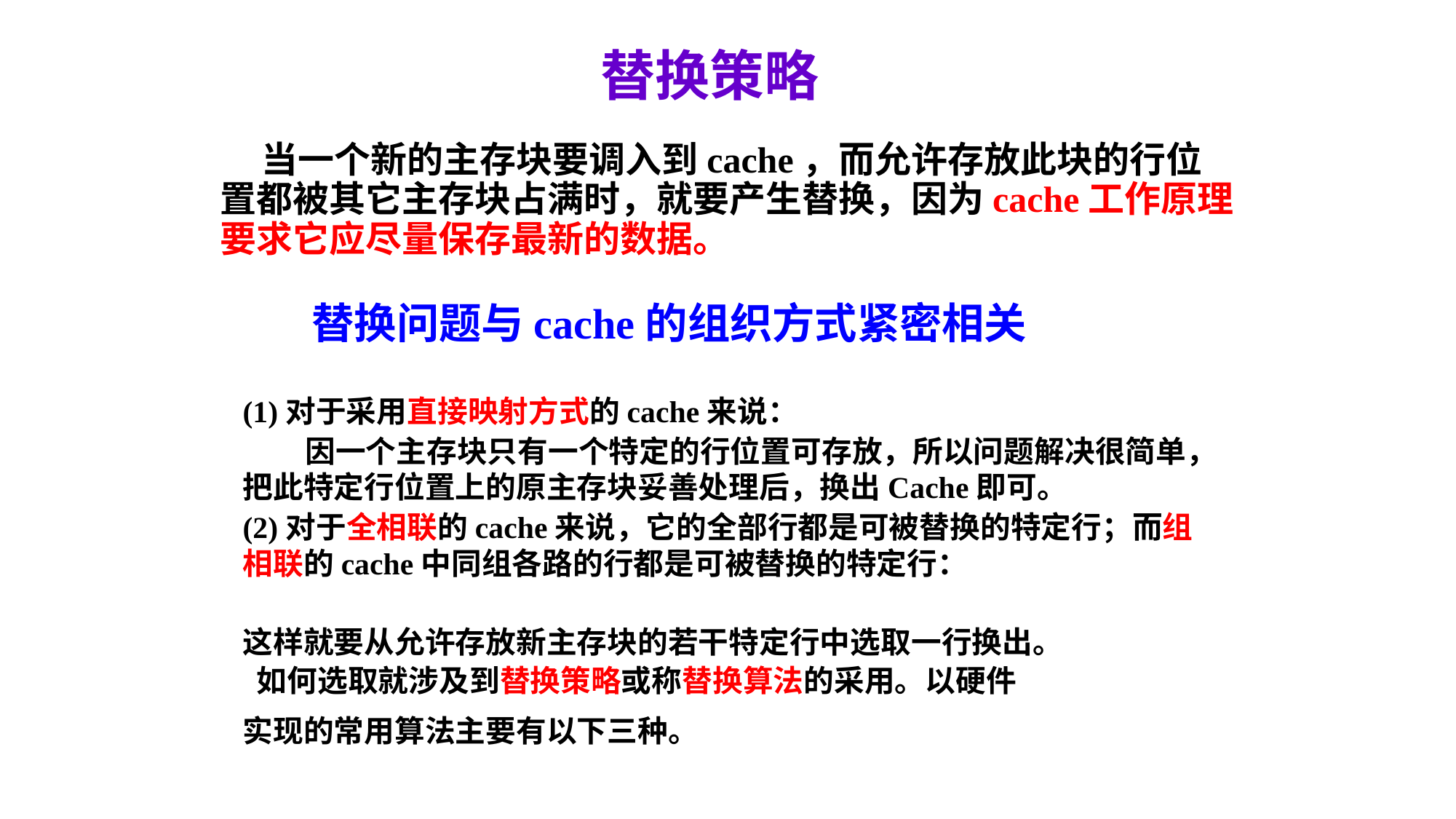

替换策略
    当一个新的主存块要调入到cache，而允许存放此块的行位置都被其它主存块占满时，就要产生替换，因为cache工作原理要求它应尽量保存最新的数据。
替换问题与cache的组织方式紧密相关
(1)对于采用直接映射方式的cache来说：
        因一个主存块只有一个特定的行位置可存放，所以问题解决很简单，把此特定行位置上的原主存块妥善处理后，换出Cache即可。
(2)对于全相联的cache来说，它的全部行都是可被替换的特定行；而组相联的cache中同组各路的行都是可被替换的特定行：

这样就要从允许存放新主存块的若干特定行中选取一行换出。
 如何选取就涉及到替换策略或称替换算法的采用。以硬件
实现的常用算法主要有以下三种。